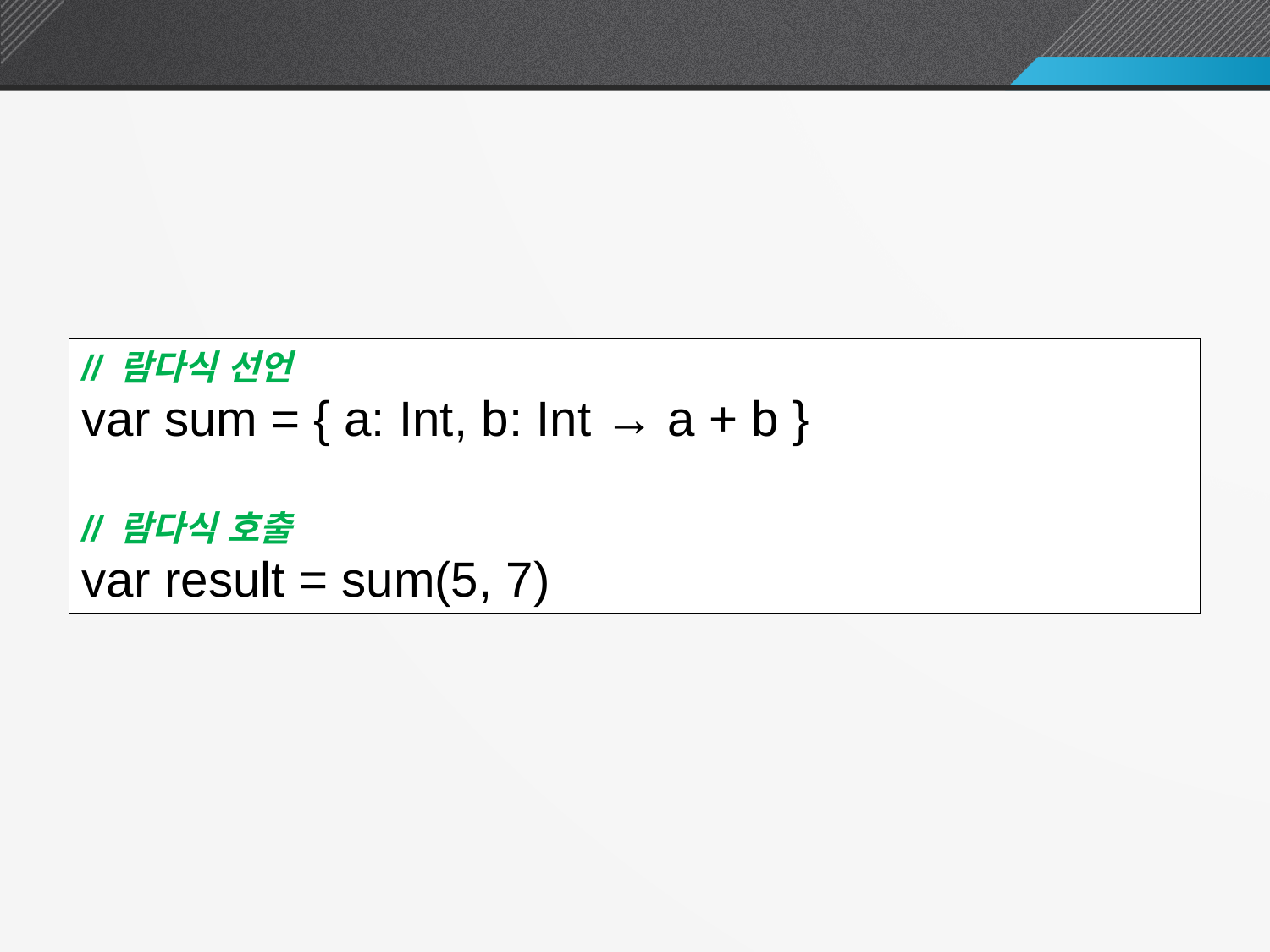

람다식의 호출
// 람다식 선언
var sum = { a: Int, b: Int → a + b }

// 람다식 호출
var result = sum(5, 7)